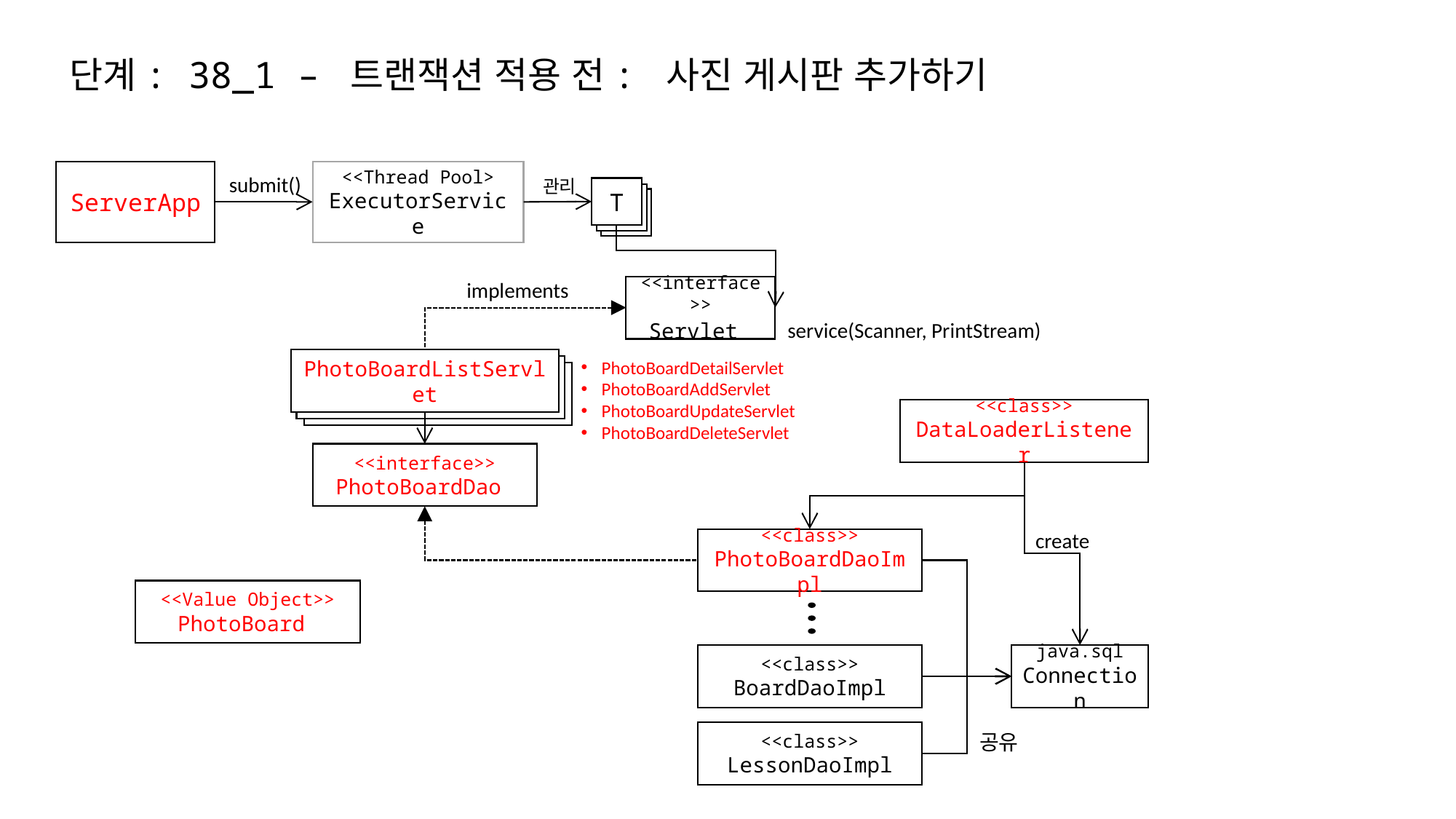

단계: 38_1 – 트랜잭션 적용 전: 사진 게시판 추가하기
ServerApp
<<Thread Pool>
ExecutorService
submit()
관리
T
T
T
implements
<<interface>>
Servlet
service(Scanner, PrintStream)
PhotoBoardListServlet
PhotoBoardDetailServlet
PhotoBoardAddServlet
PhotoBoardUpdateServlet
PhotoBoardDeleteServlet
PhotoBoardListServlet
PhotoBoardListServlet
<<class>>
DataLoaderListener
<<interface>>
PhotoBoardDao
create
<<class>>
PhotoBoardDaoImpl
<<Value Object>>
PhotoBoard

<<class>>
BoardDaoImpl
java.sql
Connection
<<class>>
LessonDaoImpl
공유